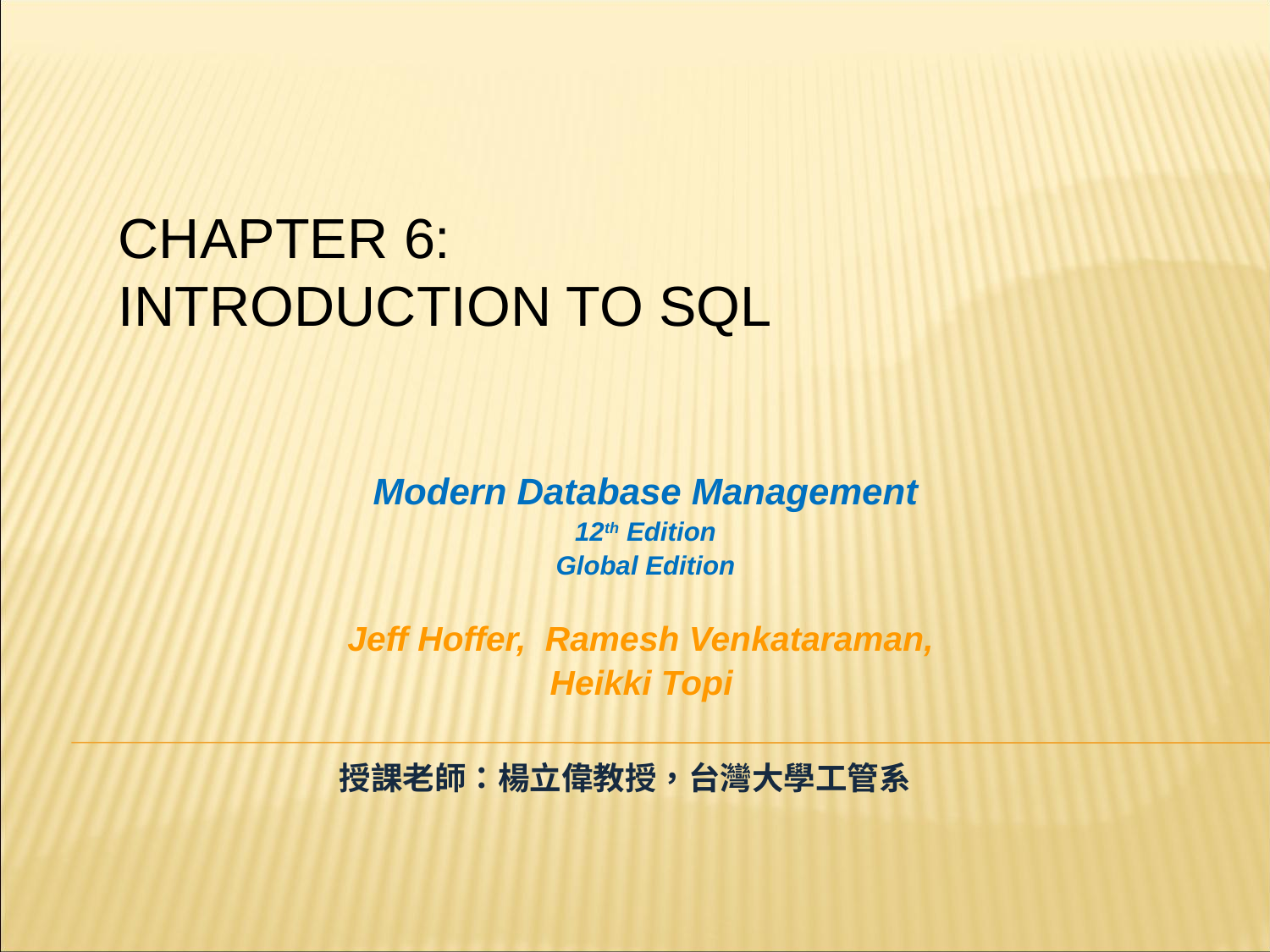

# Chapter 6: Introduction to SQL
Modern Database Management
12th Edition
Global Edition

Jeff Hoffer,  Ramesh Venkataraman,
Heikki Topi
授課老師：楊立偉教授，台灣大學工管系